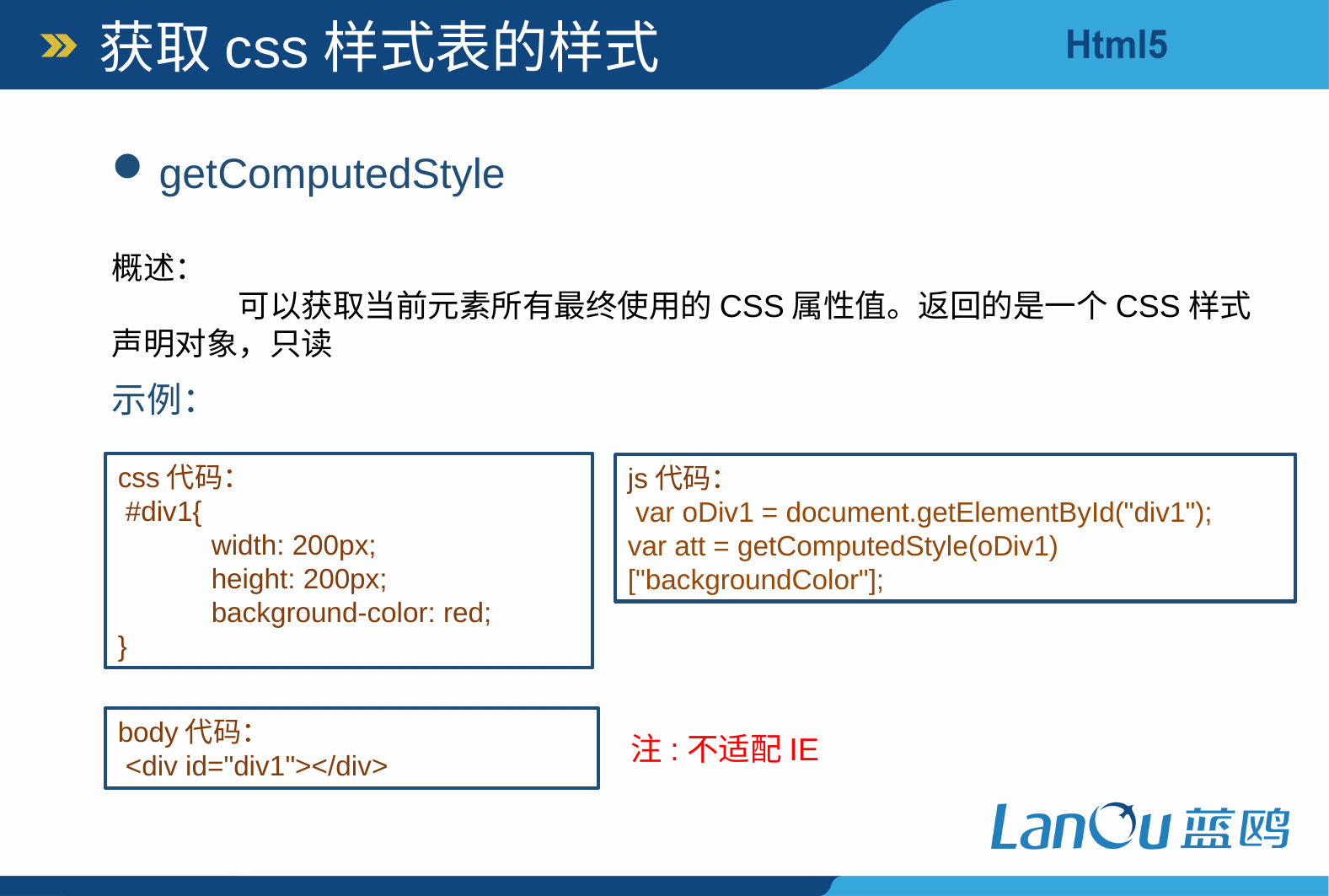

获取css样式表的样式
getComputedStyle

概述：
	可以获取当前元素所有最终使用的CSS属性值。返回的是一个CSS样式声明对象，只读

示例：
css代码：
 #div1{
            width: 200px;
            height: 200px;
            background-color: red;
}
js代码：
 var oDiv1 = document.getElementById("div1");
var att = getComputedStyle(oDiv1)["backgroundColor"];
body代码：
 <div id="div1"></div>
注:不适配IE